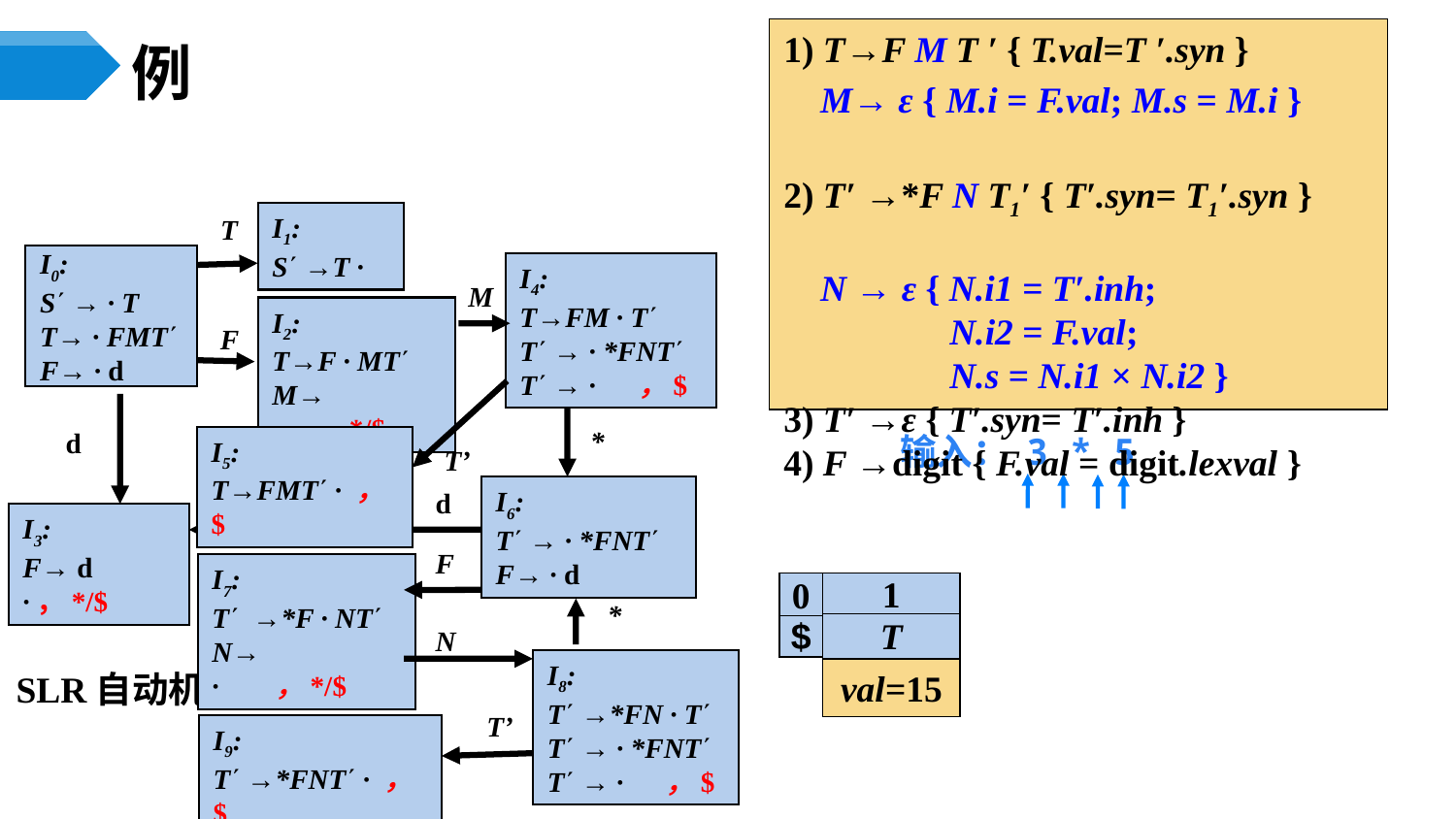

1) T→F M T ′ { T.val=T ′.syn }
    M→ ε { M.i = F.val; M.s = M.i }
2) T′ →*F N T1′ { T′.syn= T1′.syn }
    N → ε { N.i1 = T′.inh;
                  N.i2 = F.val;
                  N.s = N.i1 × N.i2 }
3) T′ →ε { T′.syn= T′.inh }
4) F →digit { F.val = digit.lexval }

# 例
I1:
S΄ →T ·
T
I0:
S΄ → · T
T→ · FMT΄
F→ · d
I4:
T→FM · T΄
T΄ → · *FNT΄
T΄ → ·     ，$

M
I2:
T→F · MT΄
M→ ·    ，*/$
F

*
d
I5:
T→FMT΄ · ，$
T’
I6:
T΄ → · *FNT΄ F→ · d
d
I3:
F→ d ·，*/$

F
I7:
T΄  →*F · NT΄ N→ ·       ，*/$
*

N
I8:
T΄ →*FN · T΄
T΄ → · *FNT΄
T΄ → ·     ，$

T’
I9:
T΄ →*FNT΄ · ，$

输入： 3 * 5

0
1
T
$
val=15
SLR自动机